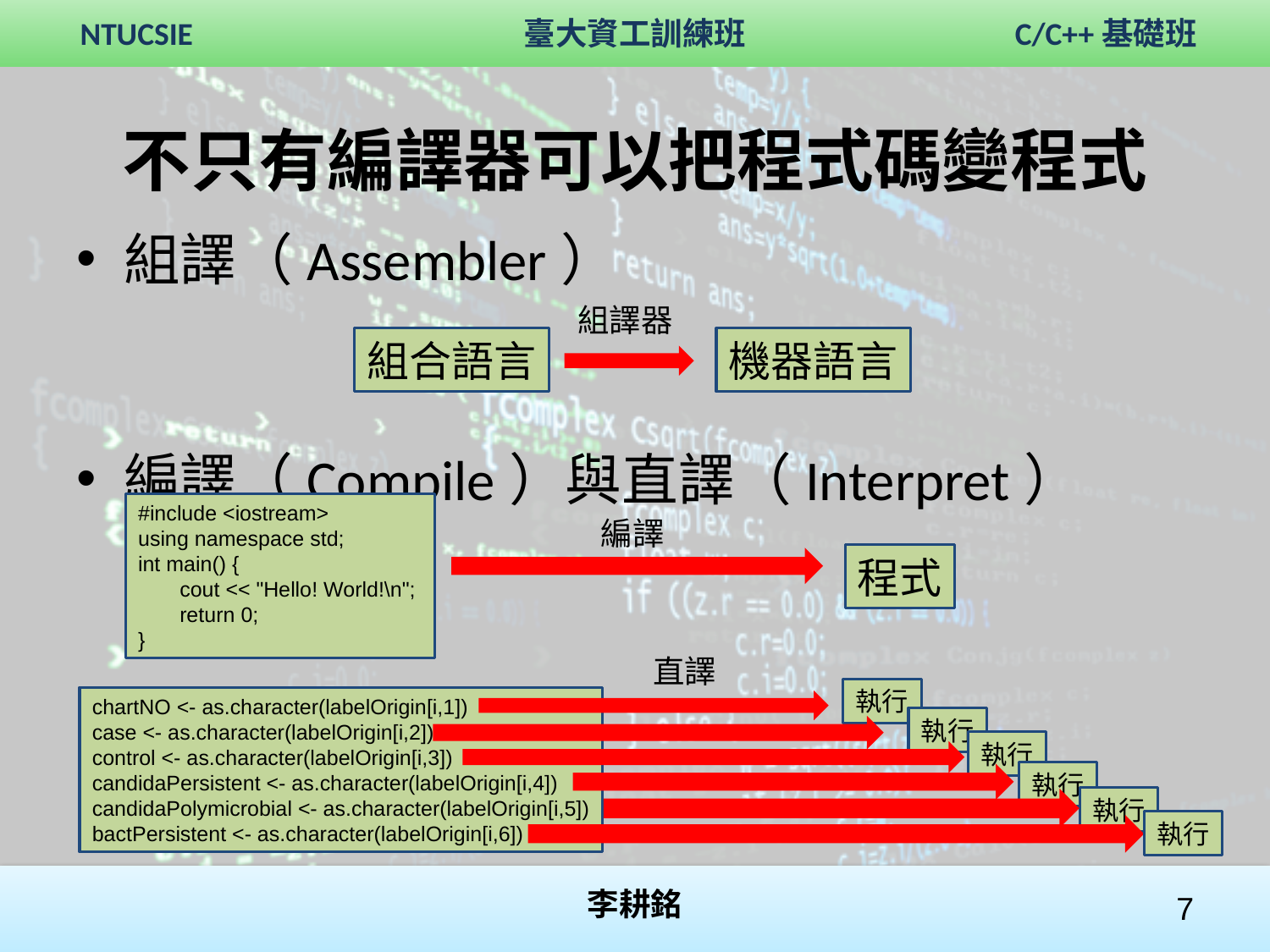

# 不只有編譯器可以把程式碼變程式
組譯（Assembler）

編譯（Compile）與直譯（Interpret）
組譯器
機器語言
組合語言

#include <iostream>
using namespace std;
int main() {
       cout << "Hello! World!\n";
       return 0;
}
編譯
程式

直譯
執行
chartNO <- as.character(labelOrigin[i,1])
case <- as.character(labelOrigin[i,2])
control <- as.character(labelOrigin[i,3])
candidaPersistent <- as.character(labelOrigin[i,4])
candidaPolymicrobial <- as.character(labelOrigin[i,5])
bactPersistent <- as.character(labelOrigin[i,6])

執行

執行

執行

執行

執行

李耕銘
7